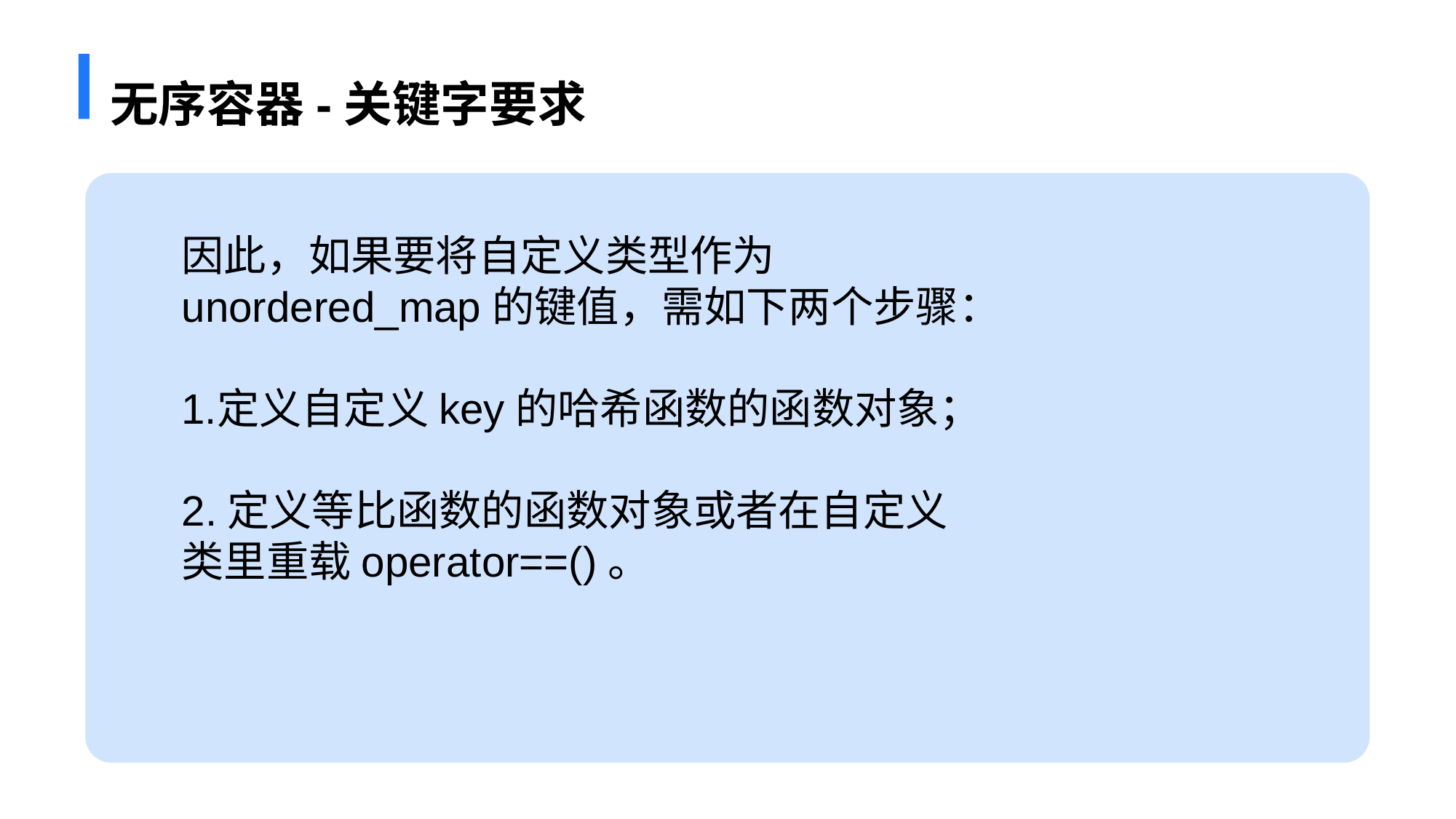

# 无序容器-关键字要求

因此，如果要将自定义类型作为unordered_map的键值，需如下两个步骤：

定义自定义key的哈希函数的函数对象；

2.定义等比函数的函数对象或者在自定义类里重载operator==()。